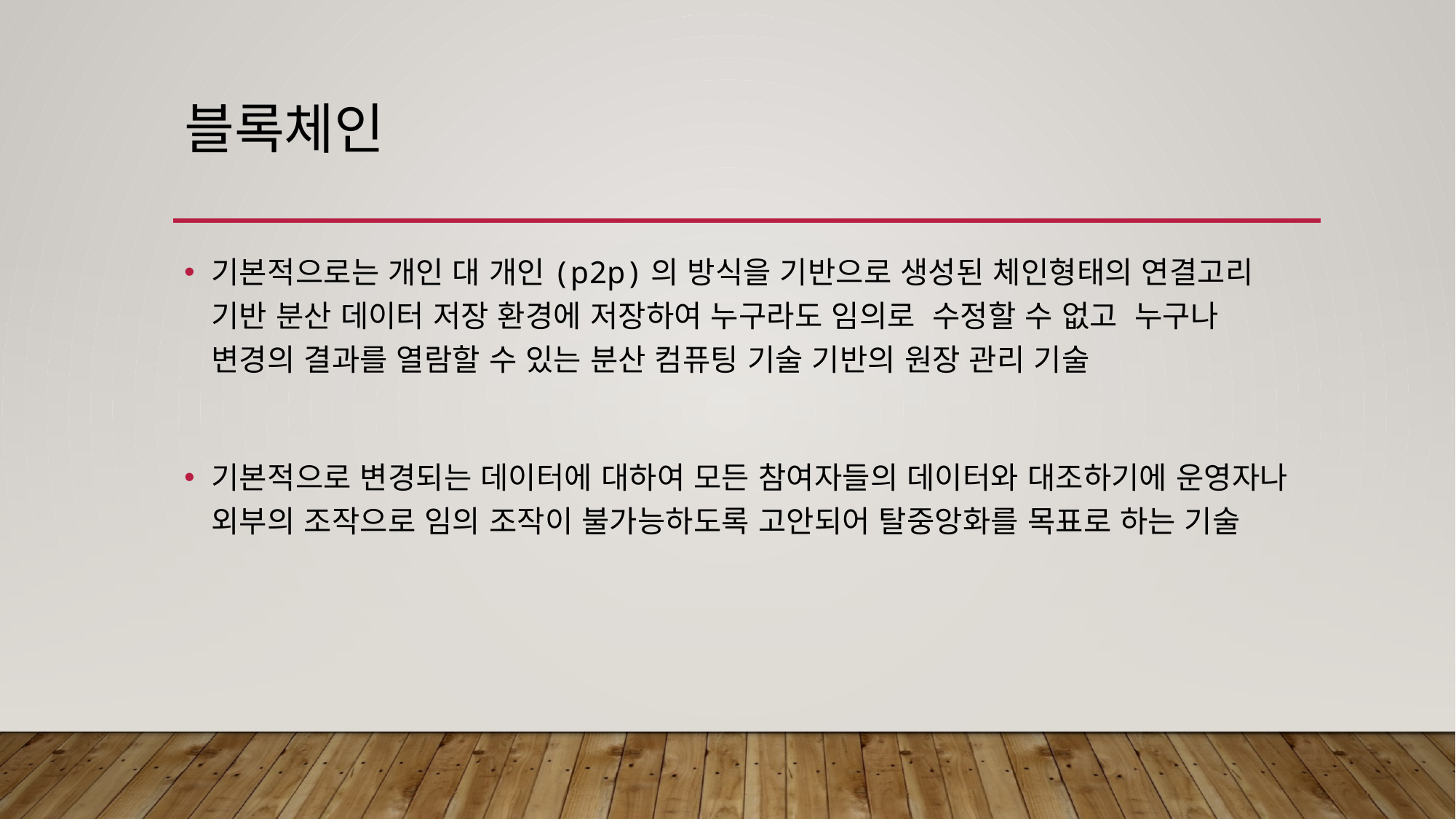

# 블록체인
기본적으로는 개인 대 개인(p2p)의 방식을 기반으로 생성된 체인형태의 연결고리 기반 분산 데이터 저장 환경에 저장하여 누구라도 임의로  수정할 수 없고  누구나 변경의 결과를 열람할 수 있는 분산 컴퓨팅 기술 기반의 원장 관리 기술

기본적으로 변경되는 데이터에 대하여 모든 참여자들의 데이터와 대조하기에 운영자나 외부의 조작으로 임의 조작이 불가능하도록 고안되어 탈중앙화를 목표로 하는 기술